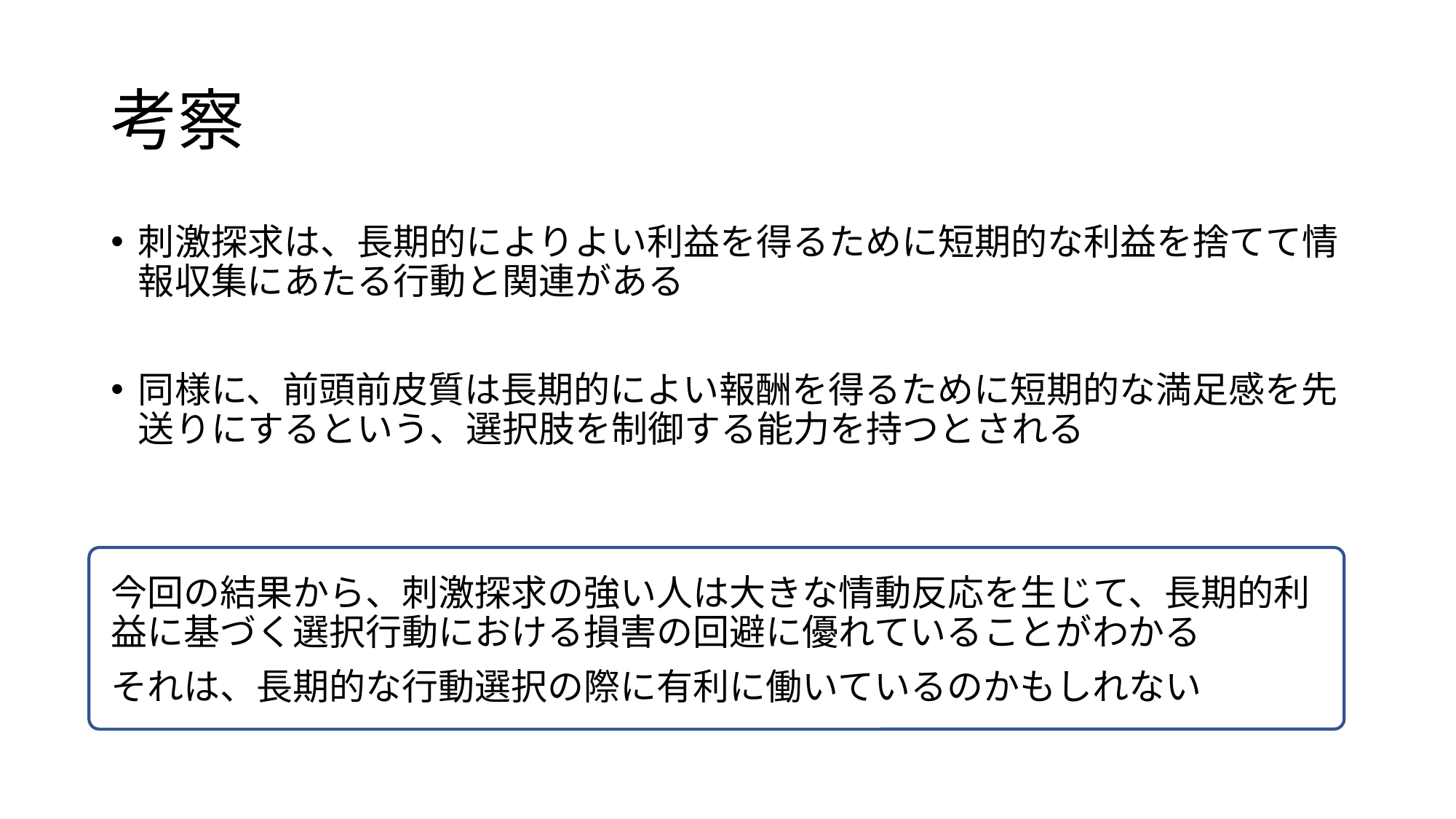

# 考察
刺激探求は、長期的によりよい利益を得るために短期的な利益を捨てて情報収集にあたる行動と関連がある

同様に、前頭前皮質は長期的によい報酬を得るために短期的な満足感を先送りにするという、選択肢を制御する能力を持つとされる

今回の結果から、刺激探求の強い人は大きな情動反応を生じて、長期的利益に基づく選択行動における損害の回避に優れていることがわかる
それは、長期的な行動選択の際に有利に働いているのかもしれない